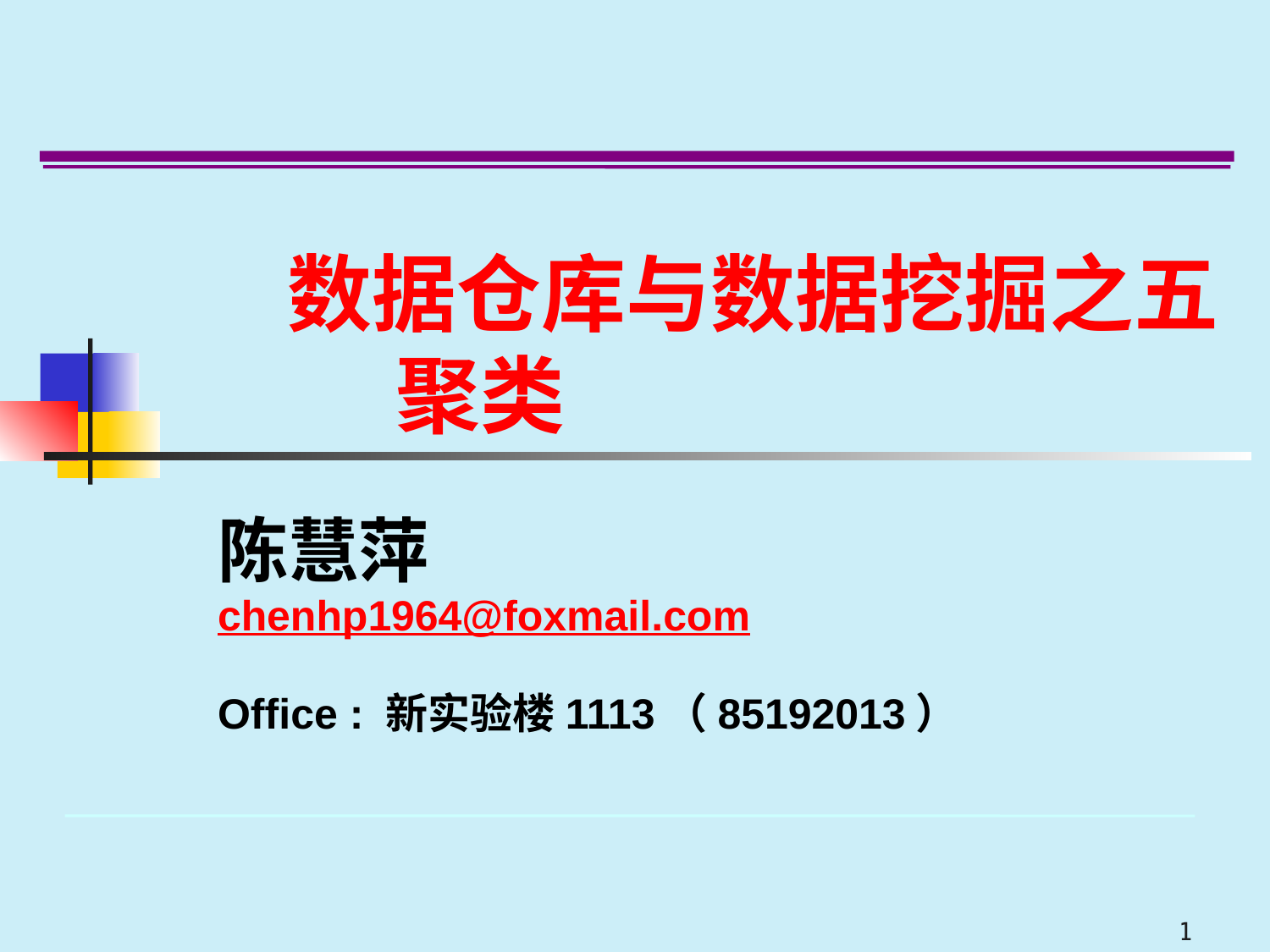

# 数据仓库与数据挖掘之五 聚类

陈慧萍
chenhp1964@foxmail.com

Office : 新实验楼1113（85192013）